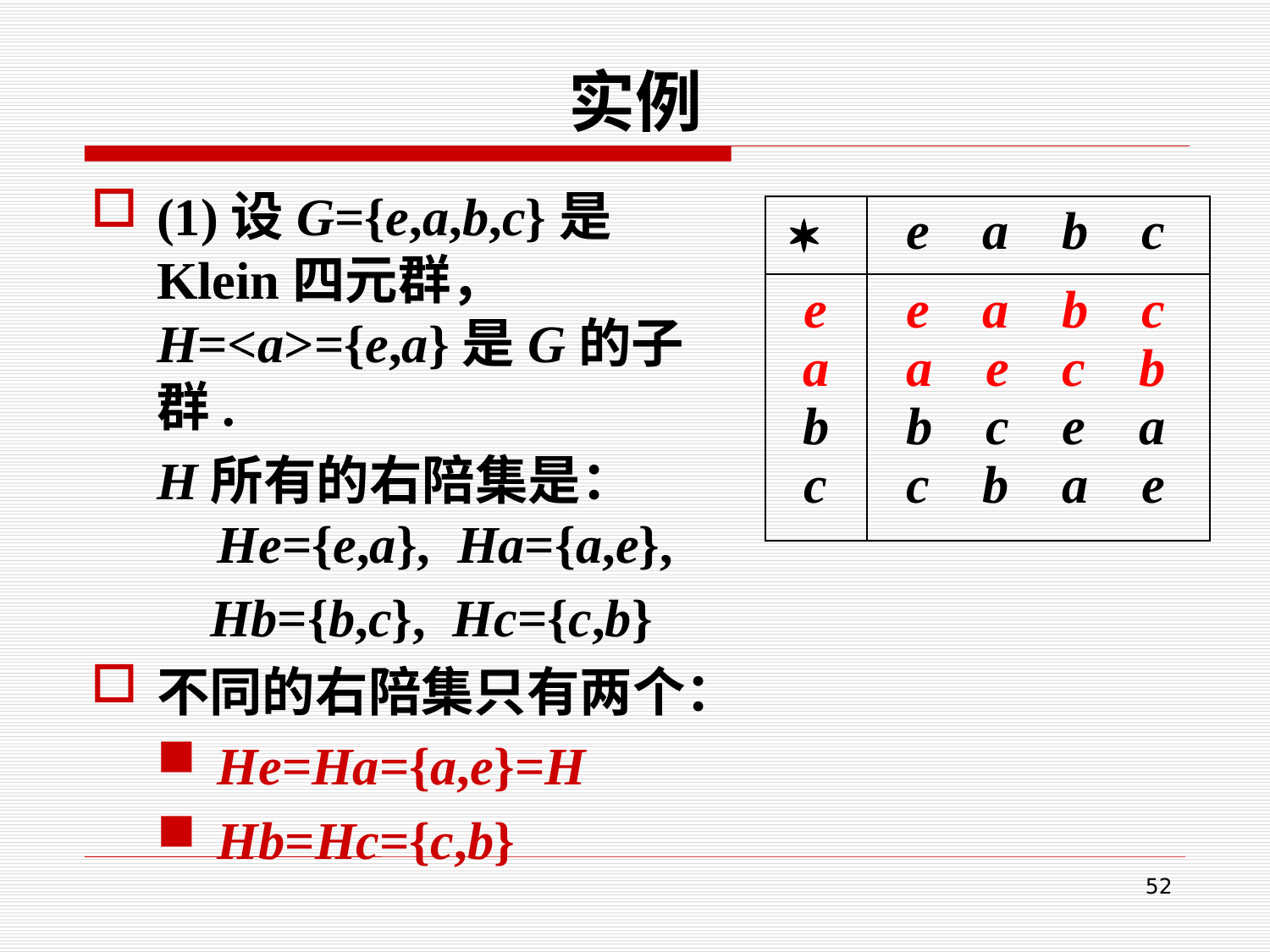

# 实例
(1)设G={e,a,b,c}是Klein四元群，
H=<a>={e,a}是G的子群.
H所有的右陪集是： He={e,a},  Ha={a,e},
    Hb={b,c},  Hc={c,b}
不同的右陪集只有两个：
He=Ha={a,e}=H
Hb=Hc={c,b}
| ∗ | e a b c |
| --- | --- |
| e a b c | e a b c a e c b b c e a c b a e |
52